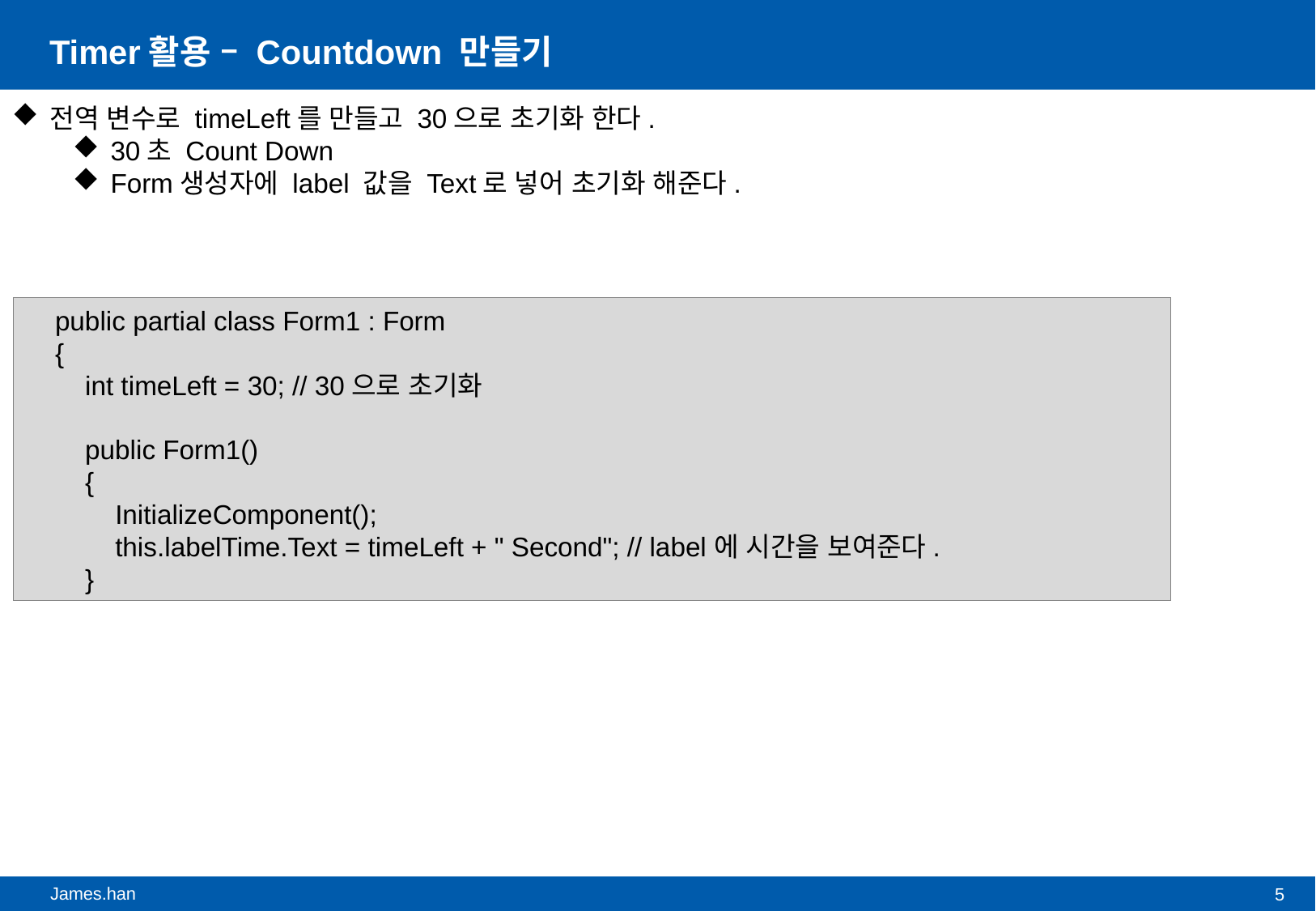

# Timer활용 – Countdown 만들기
전역 변수로 timeLeft를 만들고 30으로 초기화 한다.
30초 Count Down
Form생성자에 label 값을 Text로 넣어 초기화 해준다.

    public partial class Form1 : Form
    {
        int timeLeft = 30; // 30으로 초기화

        public Form1()
        {
            InitializeComponent();
            this.labelTime.Text = timeLeft + " Second"; // label에 시간을 보여준다.
        }
5